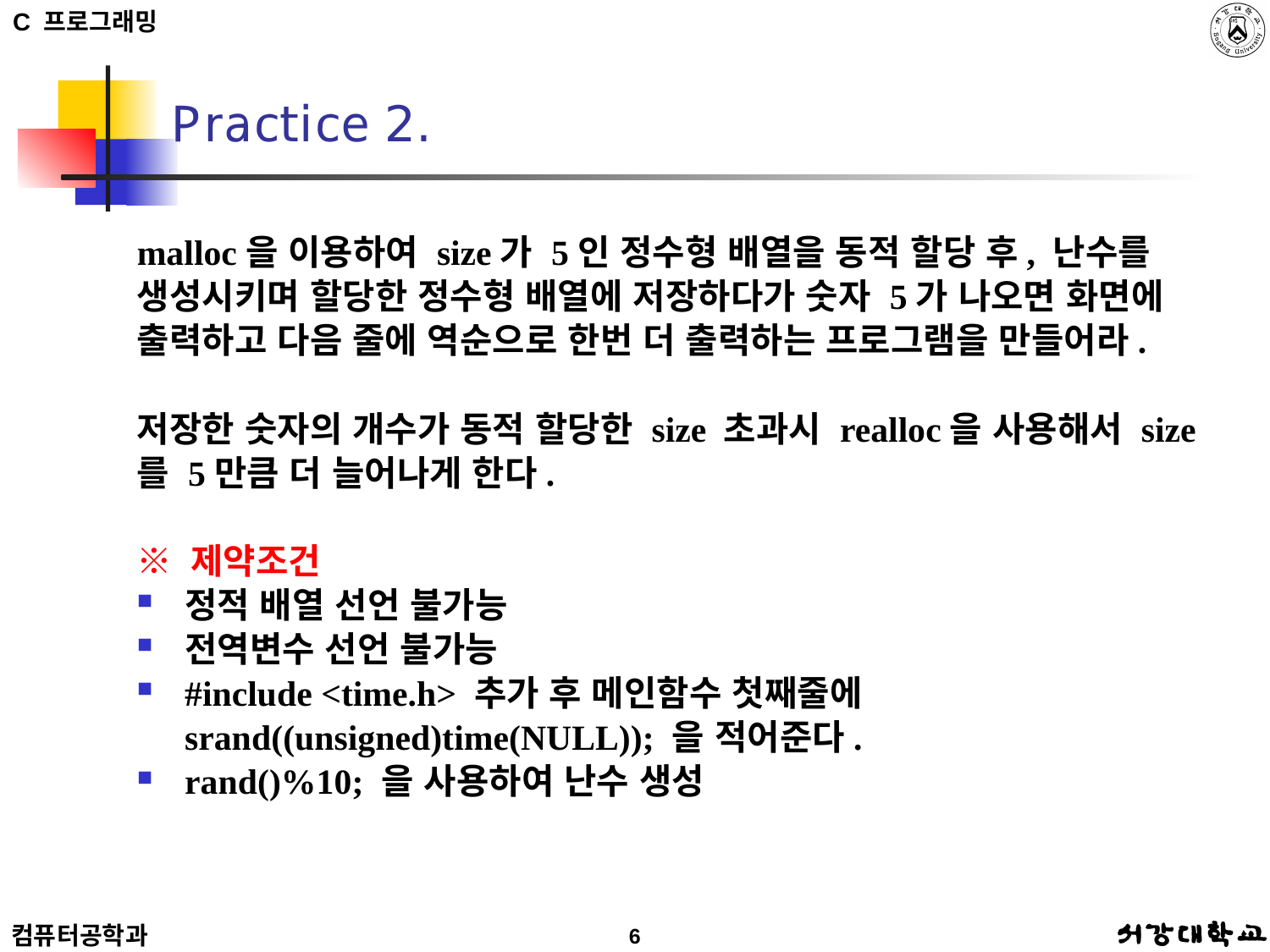

# Practice 2.
malloc을 이용하여 size가 5인 정수형 배열을 동적 할당 후, 난수를 생성시키며 할당한 정수형 배열에 저장하다가 숫자 5가 나오면 화면에 출력하고 다음 줄에 역순으로 한번 더 출력하는 프로그램을 만들어라.

저장한 숫자의 개수가 동적 할당한 size 초과시 realloc을 사용해서 size를 5만큼 더 늘어나게 한다.

※ 제약조건
정적 배열 선언 불가능
전역변수 선언 불가능
#include <time.h> 추가 후 메인함수 첫째줄에 srand((unsigned)time(NULL)); 을 적어준다.
rand()%10; 을 사용하여 난수 생성

6